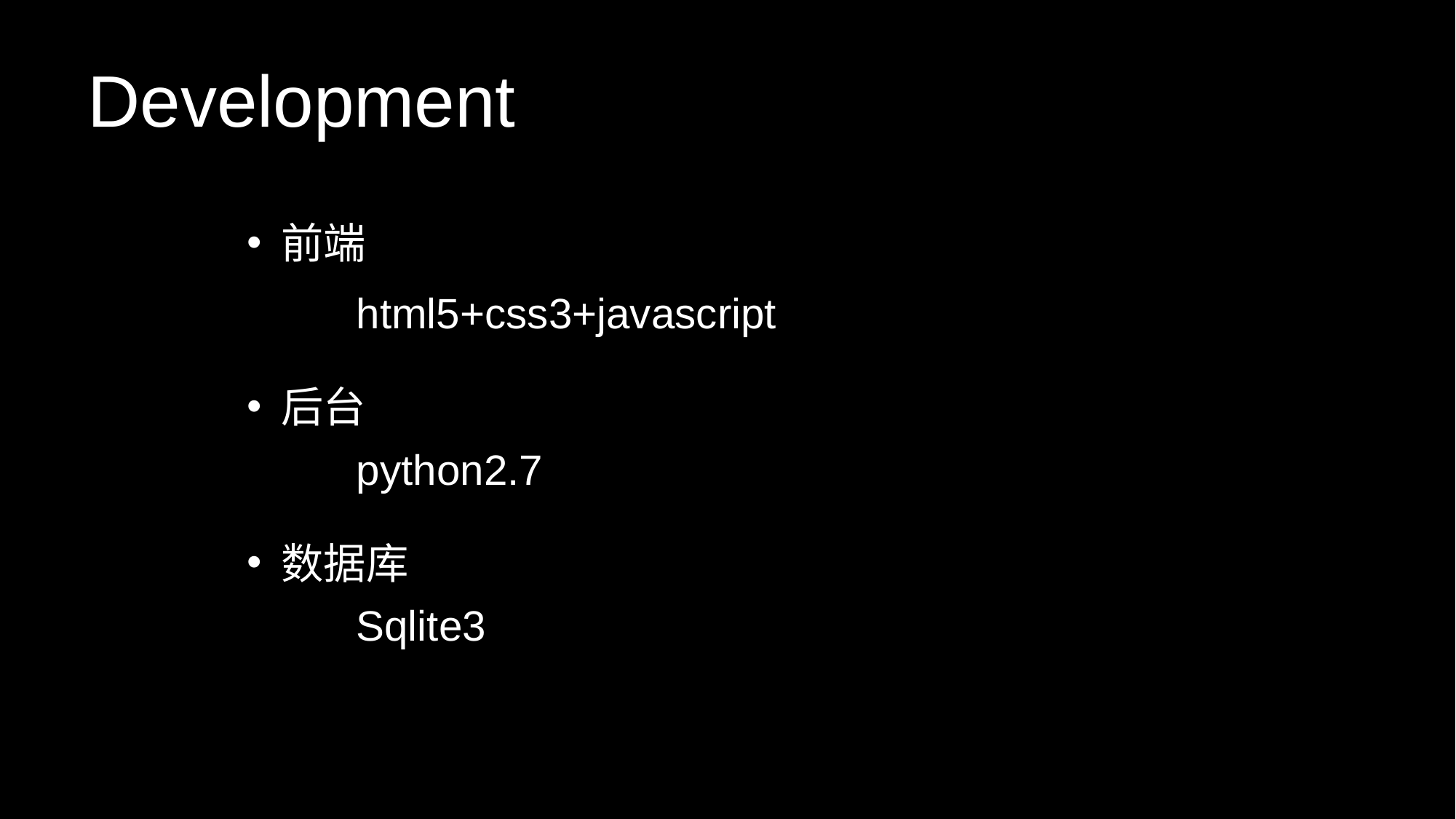

# Development
前端
	html5+css3+javascript
后台
	python2.7
数据库
	Sqlite3